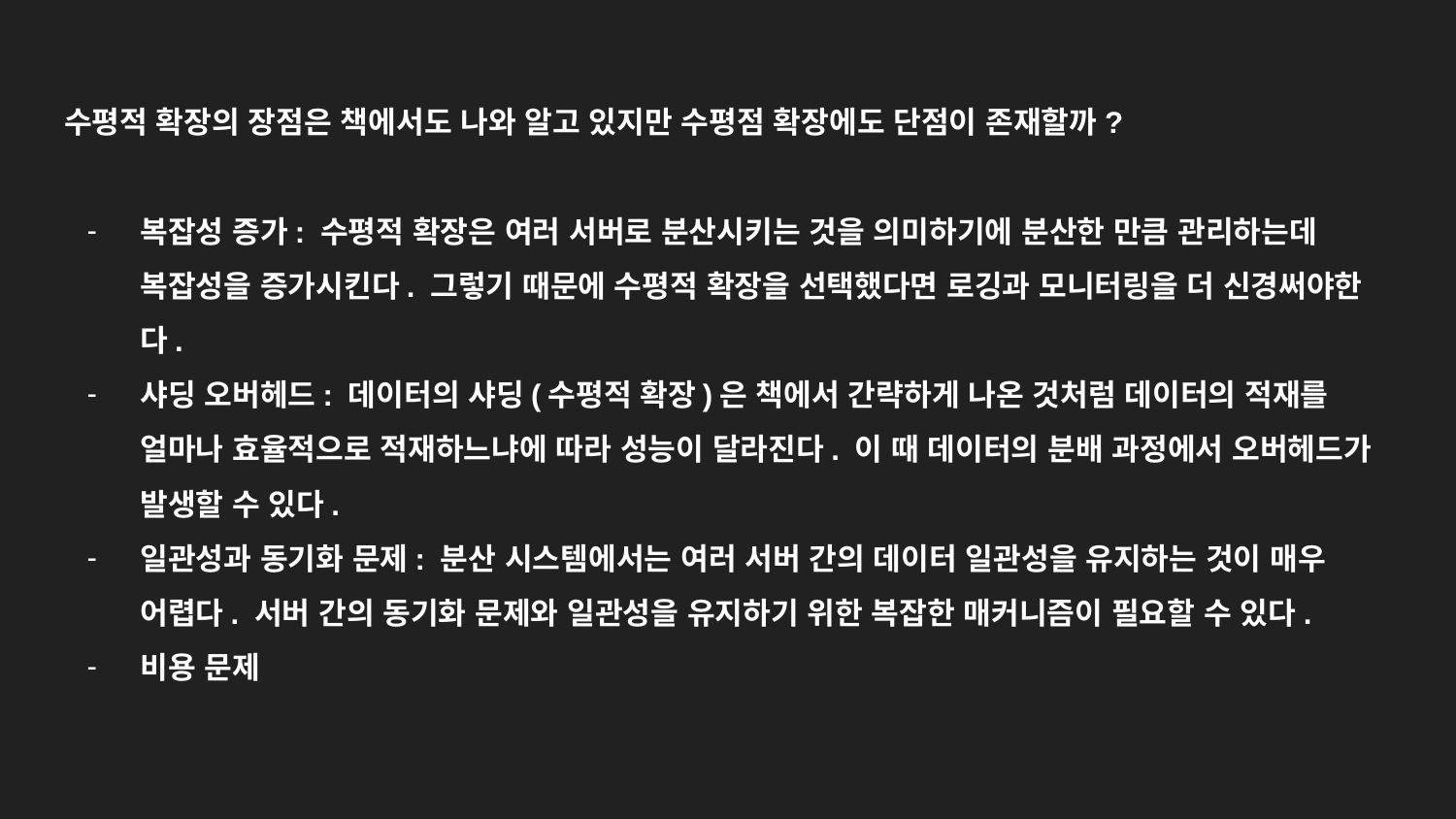

# 수평적 확장의 장점은 책에서도 나와 알고 있지만 수평점 확장에도 단점이 존재할까?

복잡성 증가: 수평적 확장은 여러 서버로 분산시키는 것을 의미하기에 분산한 만큼 관리하는데 복잡성을 증가시킨다. 그렇기 때문에 수평적 확장을 선택했다면 로깅과 모니터링을 더 신경써야한다.
샤딩 오버헤드: 데이터의 샤딩(수평적 확장)은 책에서 간략하게 나온 것처럼 데이터의 적재를 얼마나 효율적으로 적재하느냐에 따라 성능이 달라진다. 이 때 데이터의 분배 과정에서 오버헤드가 발생할 수 있다.
일관성과 동기화 문제: 분산 시스템에서는 여러 서버 간의 데이터 일관성을 유지하는 것이 매우 어렵다. 서버 간의 동기화 문제와 일관성을 유지하기 위한 복잡한 매커니즘이 필요할 수 있다.
비용 문제